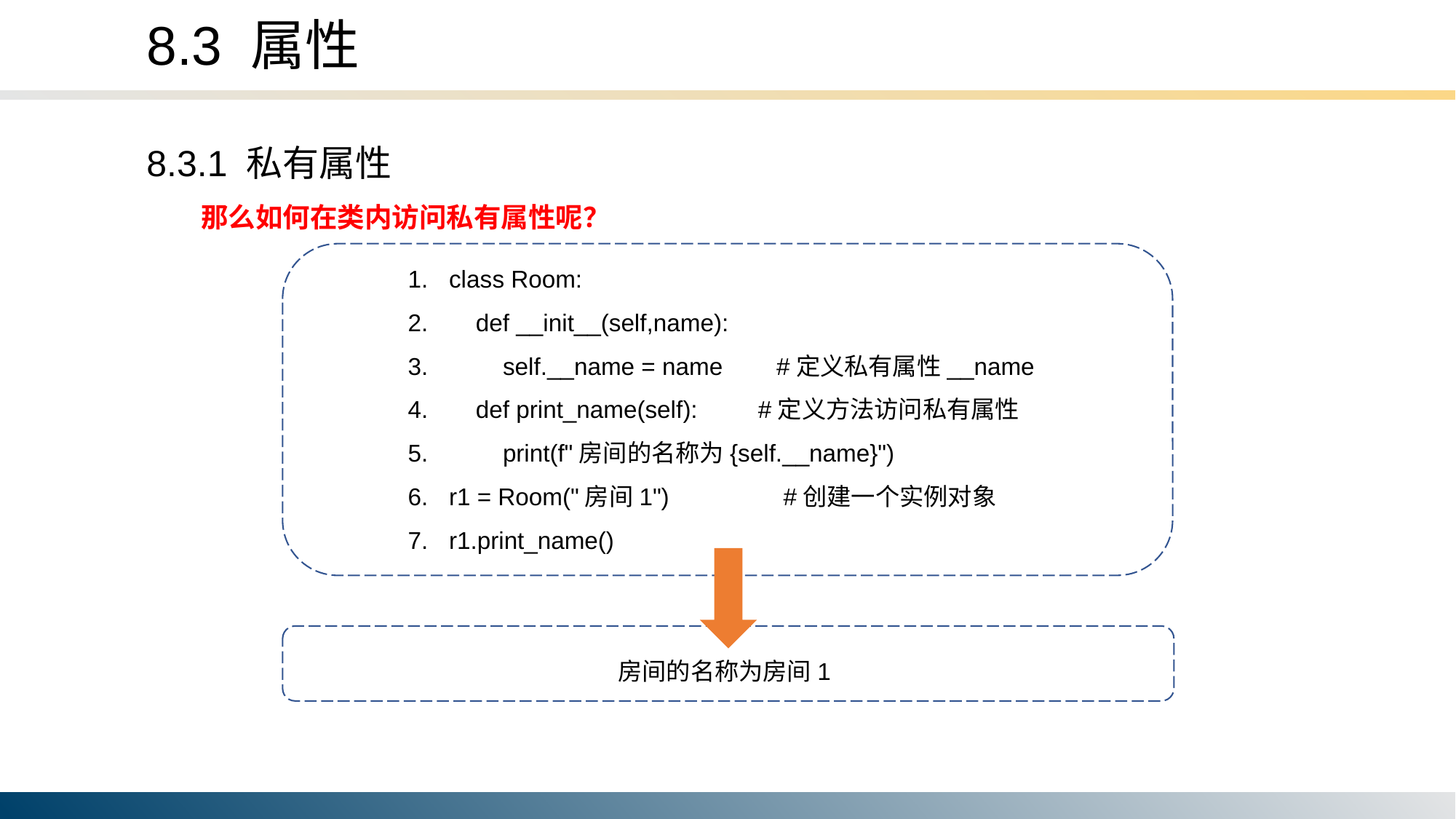

8.3 属性
8.3.1 私有属性
那么如何在类内访问私有属性呢？
class Room:
    def __init__(self,name):
        self.__name = name        #定义私有属性__name
    def print_name(self):         #定义方法访问私有属性
        print(f"房间的名称为{self.__name}")
r1 = Room("房间1")                 #创建一个实例对象
r1.print_name()

房间的名称为房间1